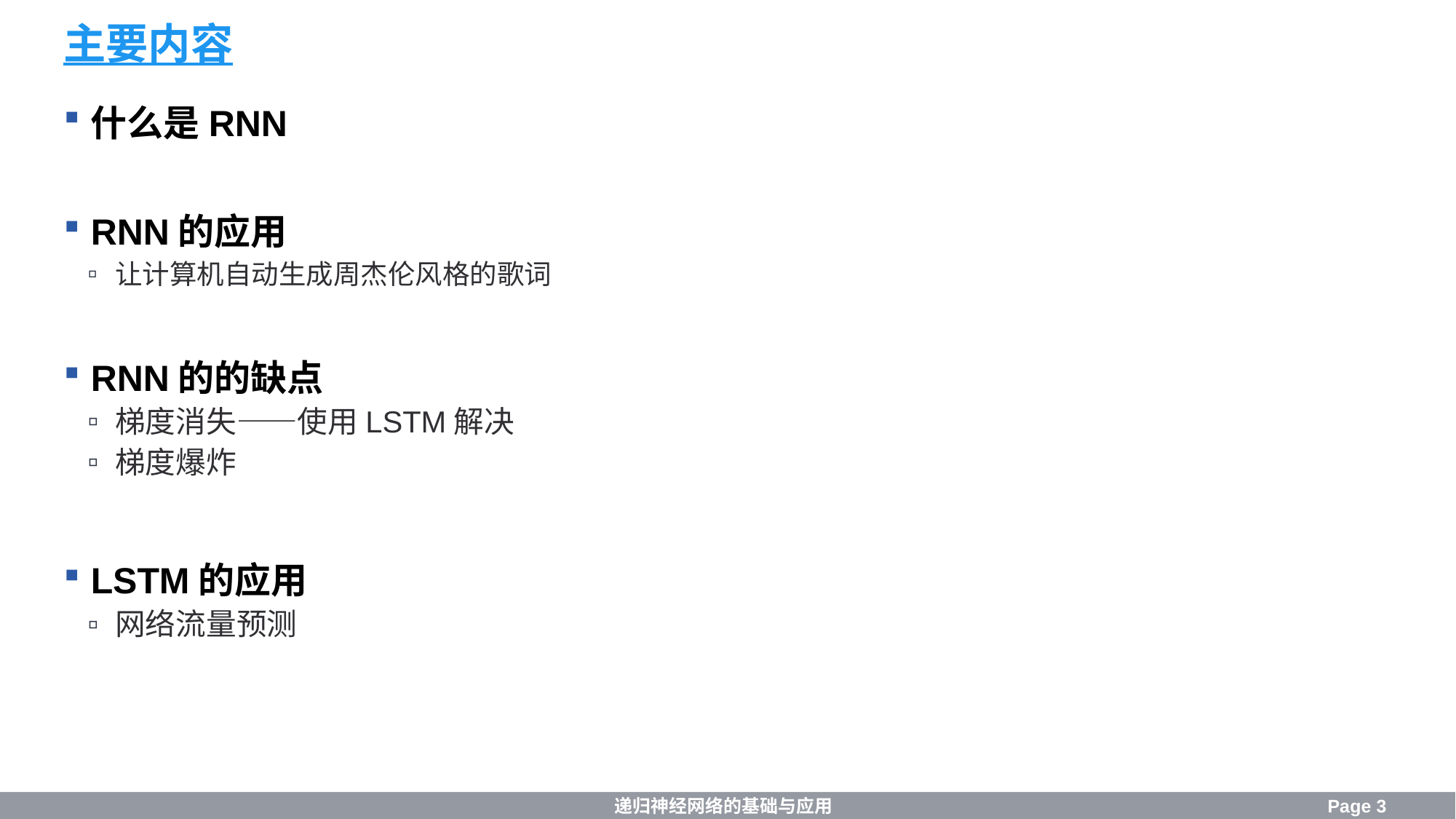

# 主要内容
什么是RNN

RNN的应用
让计算机自动生成周杰伦风格的歌词

RNN的的缺点
梯度消失——使用LSTM解决
梯度爆炸

LSTM的应用
网络流量预测

递归神经网络的基础与应用
Page 3